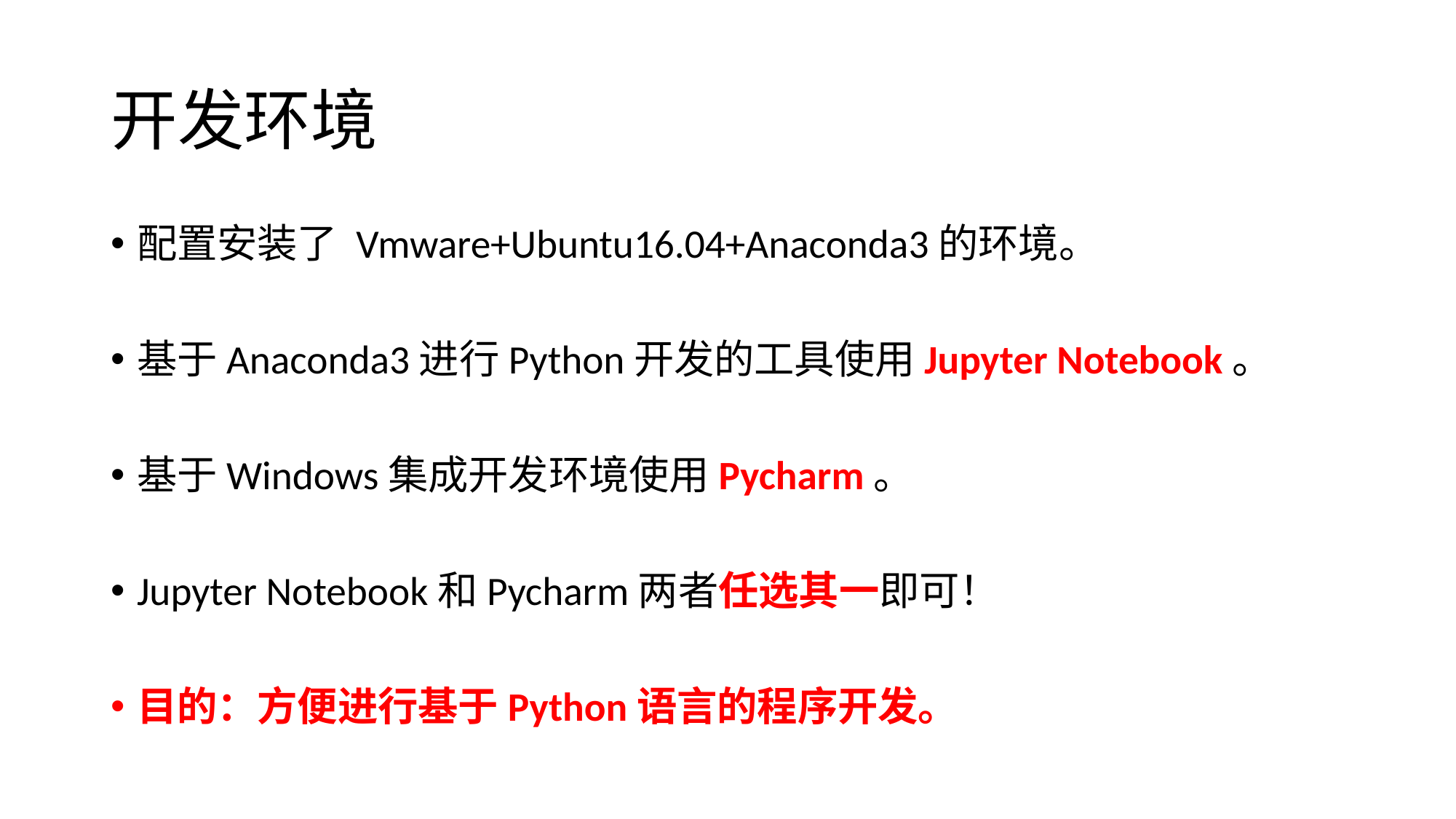

# 开发环境
配置安装了 Vmware+Ubuntu16.04+Anaconda3的环境。

基于Anaconda3进行Python开发的工具使用Jupyter Notebook。

基于Windows集成开发环境使用Pycharm。

Jupyter Notebook和Pycharm两者任选其一即可！

目的：方便进行基于Python语言的程序开发。